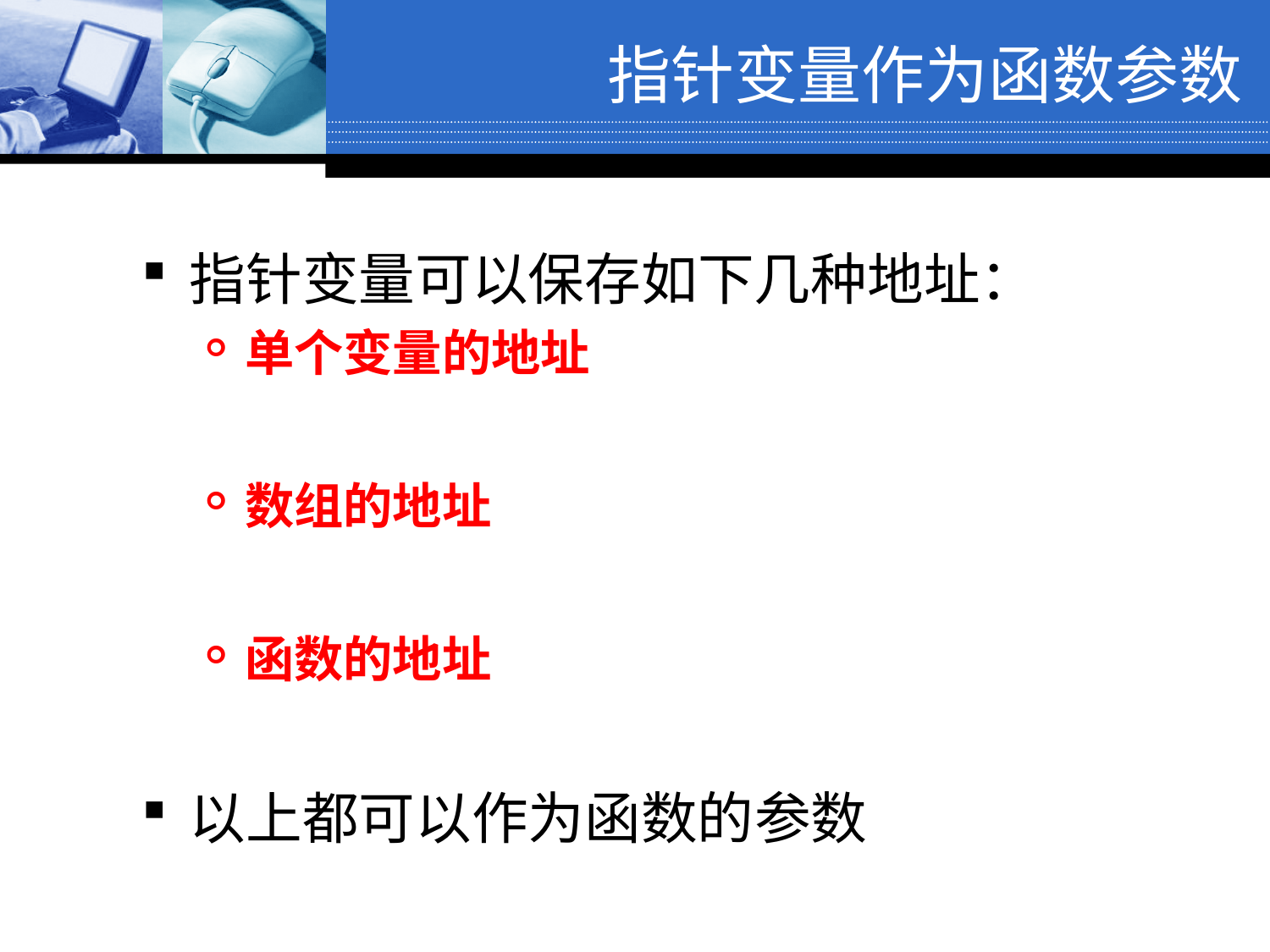

指针变量作为函数参数
指针变量可以保存如下几种地址：
单个变量的地址

数组的地址

函数的地址

以上都可以作为函数的参数